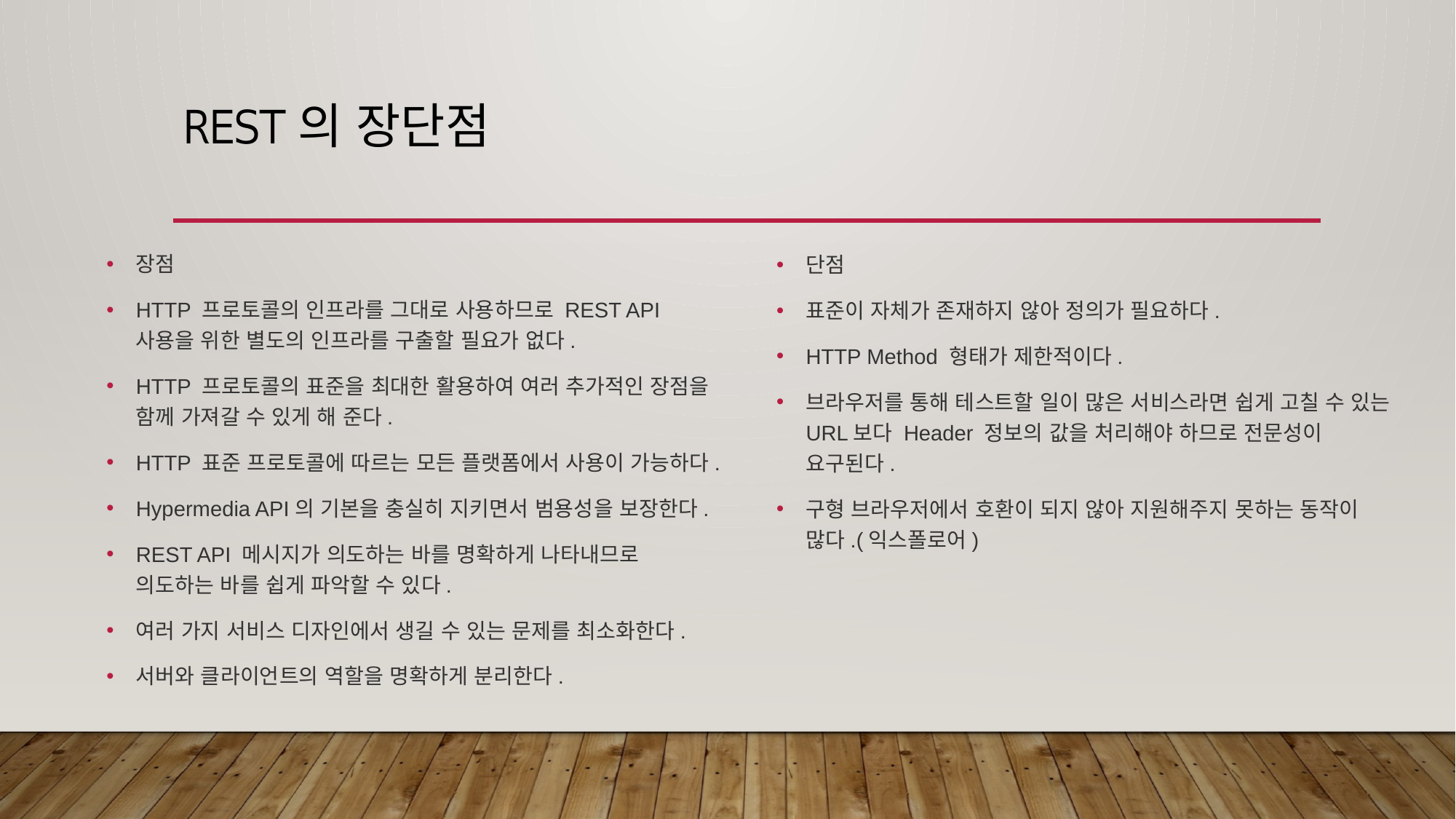

# Rest의 장단점
장점
HTTP 프로토콜의 인프라를 그대로 사용하므로 REST API 사용을 위한 별도의 인프라를 구출할 필요가 없다.
HTTP 프로토콜의 표준을 최대한 활용하여 여러 추가적인 장점을 함께 가져갈 수 있게 해 준다.
HTTP 표준 프로토콜에 따르는 모든 플랫폼에서 사용이 가능하다.
Hypermedia API의 기본을 충실히 지키면서 범용성을 보장한다.
REST API 메시지가 의도하는 바를 명확하게 나타내므로 의도하는 바를 쉽게 파악할 수 있다.
여러 가지 서비스 디자인에서 생길 수 있는 문제를 최소화한다.
서버와 클라이언트의 역할을 명확하게 분리한다.
단점
표준이 자체가 존재하지 않아 정의가 필요하다.
HTTP Method 형태가 제한적이다.
브라우저를 통해 테스트할 일이 많은 서비스라면 쉽게 고칠 수 있는 URL보다 Header 정보의 값을 처리해야 하므로 전문성이 요구된다.
구형 브라우저에서 호환이 되지 않아 지원해주지 못하는 동작이 많다.(익스폴로어)